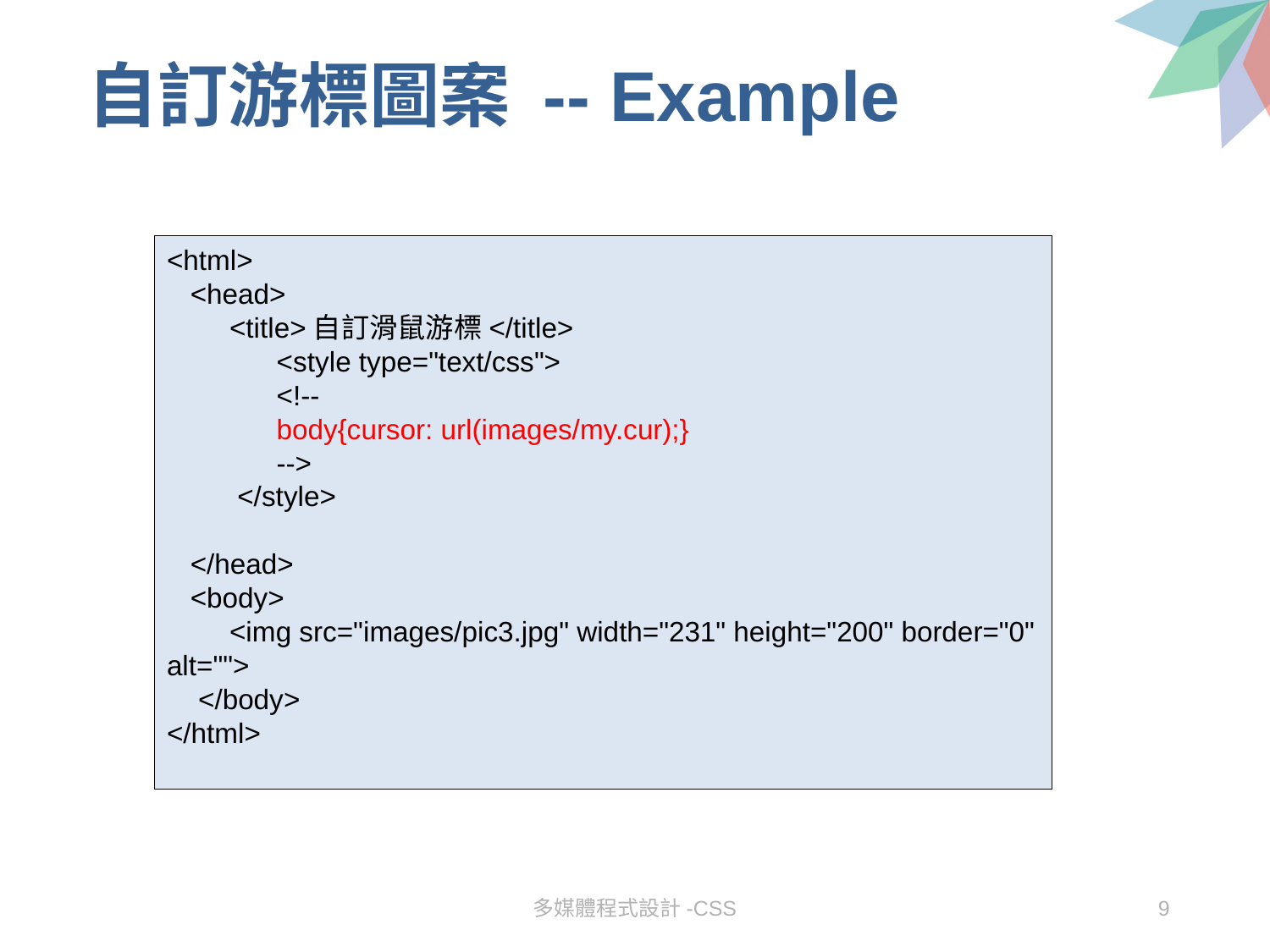

# 自訂游標圖案 -- Example
<html>
   <head>
        <title>自訂滑鼠游標</title>
              <style type="text/css">
              <!--
              body{cursor: url(images/my.cur);}
              -->
         </style>

   </head>
   <body>
        <img src="images/pic3.jpg" width="231" height="200" border="0" alt="">
    </body>
</html>

多媒體程式設計-CSS
9